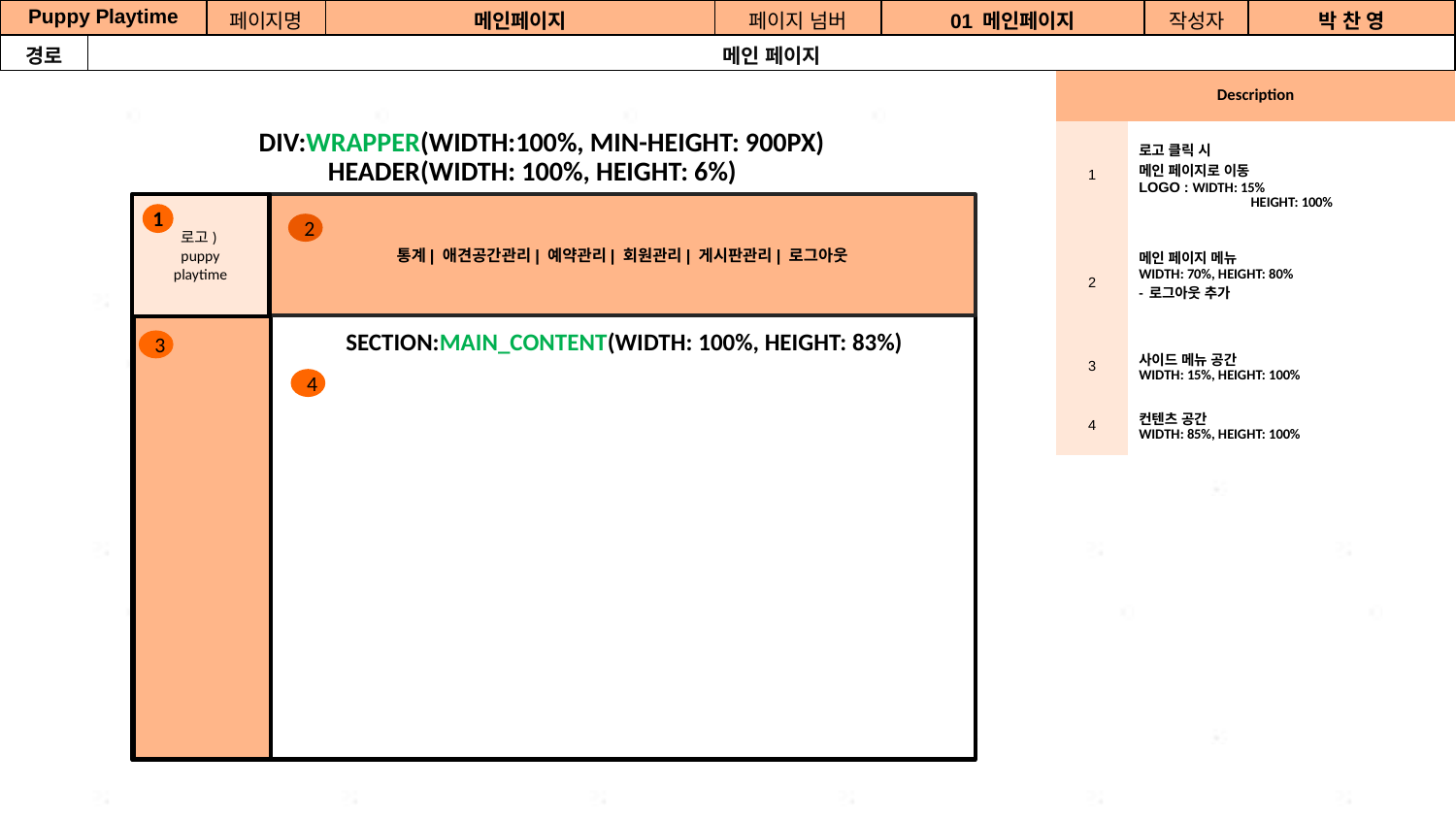

| Puppy Playtime | 김 주 영 | 페이지명 | 메인페이지 | 페이지 넘버 | 01 메인페이지 | 작성자 | 박 찬 영 |
| --- | --- | --- | --- | --- | --- | --- | --- |
| 경로 | 메인 페이지 | 김 주 영 | 김 주 영 | 김 주 영 | 김 주 영 | 김 주 영 | 김 주 영 |
공간(오피스) 대여 시스템

| Description |  |
| --- | --- |
| 1 | 로고 클릭 시 메인 페이지로 이동 LOGO : WIDTH: 15% HEIGHT: 100% |
| 2 | 메인 페이지 메뉴 WIDTH: 70%, HEIGHT: 80% - 로그아웃 추가 |
| 3 | 사이드 메뉴 공간 WIDTH: 15%, HEIGHT: 100% |
| 4 | 컨텐츠 공간 WIDTH: 85%, HEIGHT: 100% |
DIV:WRAPPER(WIDTH:100%, MIN-HEIGHT: 900PX)
HEADER(WIDTH: 100%, HEIGHT: 6%)
통계| 애견공간관리| 예약관리| 회원관리| 게시판관리| 로그아웃
로고)
puppy
playtime
1
2

SECTION:MAIN_CONTENT(WIDTH: 100%, HEIGHT: 83%)
3
4